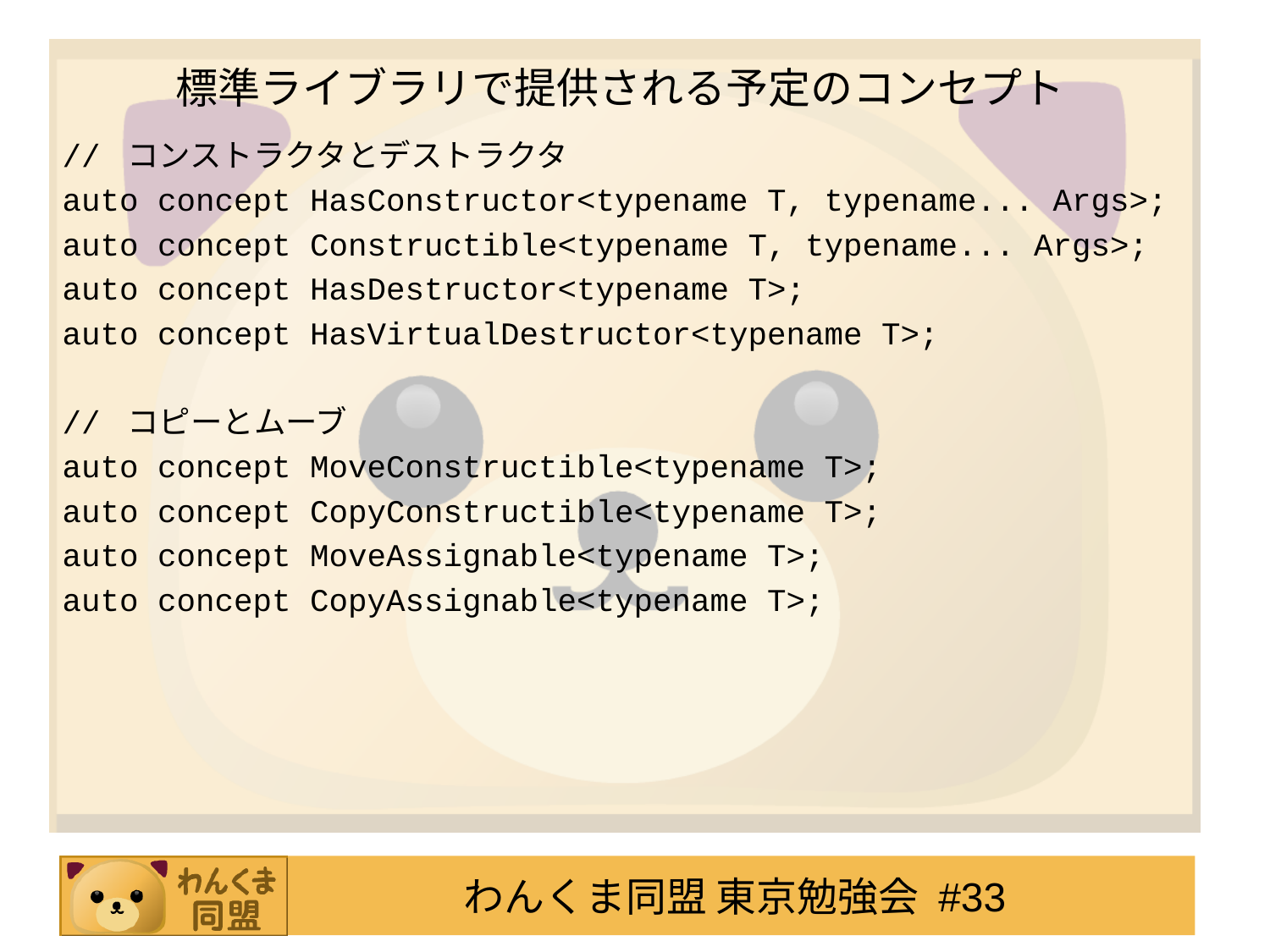

# 標準ライブラリで提供される予定のコンセプト
// コンストラクタとデストラクタ
auto concept HasConstructor<typename T, typename... Args>;
auto concept Constructible<typename T, typename... Args>;
auto concept HasDestructor<typename T>;
auto concept HasVirtualDestructor<typename T>;

// コピーとムーブ
auto concept MoveConstructible<typename T>;
auto concept CopyConstructible<typename T>;
auto concept MoveAssignable<typename T>;
auto concept CopyAssignable<typename T>;